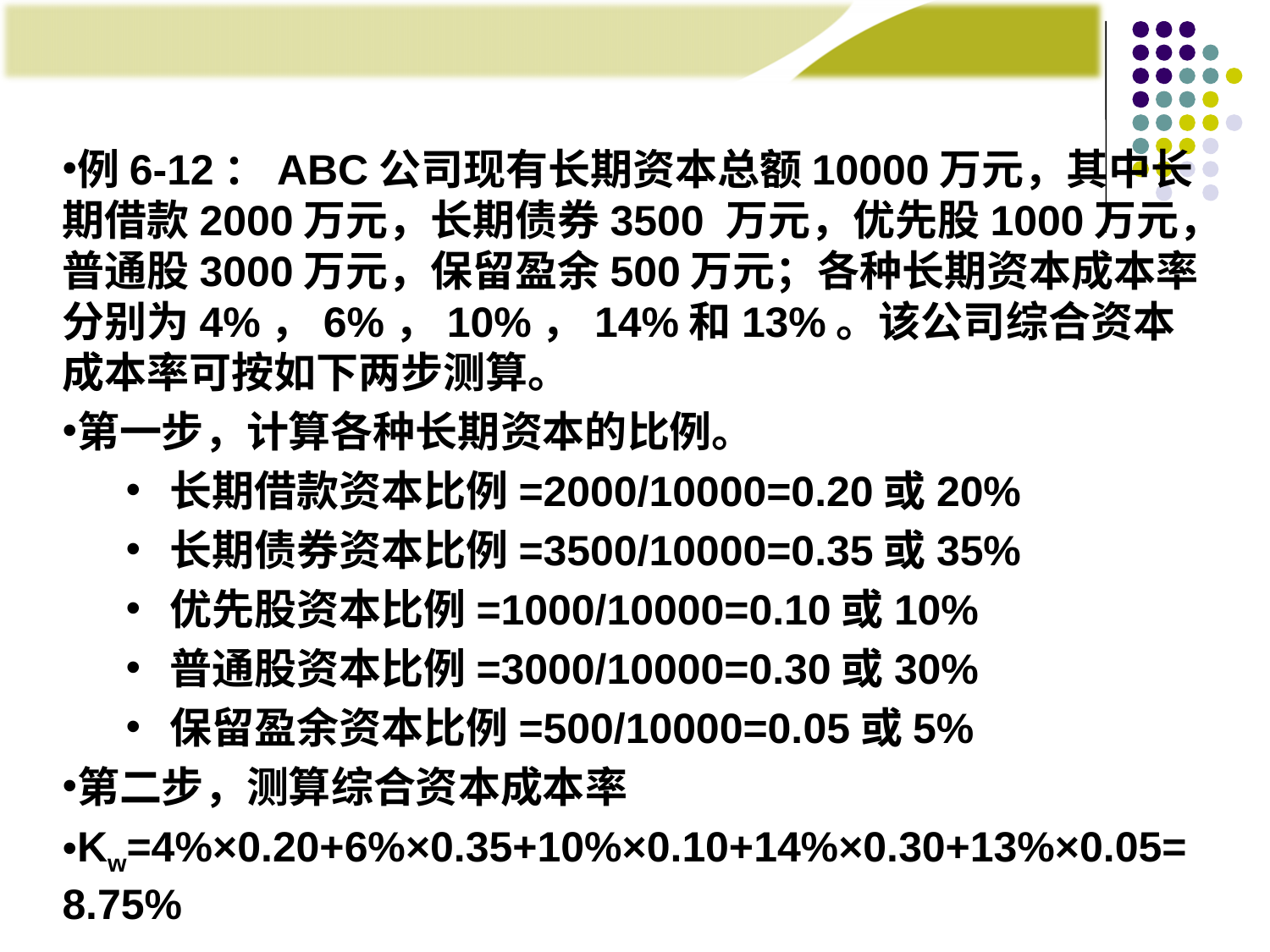

例6-12：ABC公司现有长期资本总额10000万元，其中长期借款2000万元，长期债券3500 万元，优先股1000万元，普通股3000万元，保留盈余500万元；各种长期资本成本率分别为4%，6%，10%，14%和13%。该公司综合资本成本率可按如下两步测算。
第一步，计算各种长期资本的比例。
  长期借款资本比例=2000/10000=0.20或20%
  长期债券资本比例=3500/10000=0.35或35%
  优先股资本比例=1000/10000=0.10或10%
  普通股资本比例=3000/10000=0.30或30%
  保留盈余资本比例=500/10000=0.05或5%
第二步，测算综合资本成本率
Kw=4%×0.20+6%×0.35+10%×0.10+14%×0.30+13%×0.05=8.75%